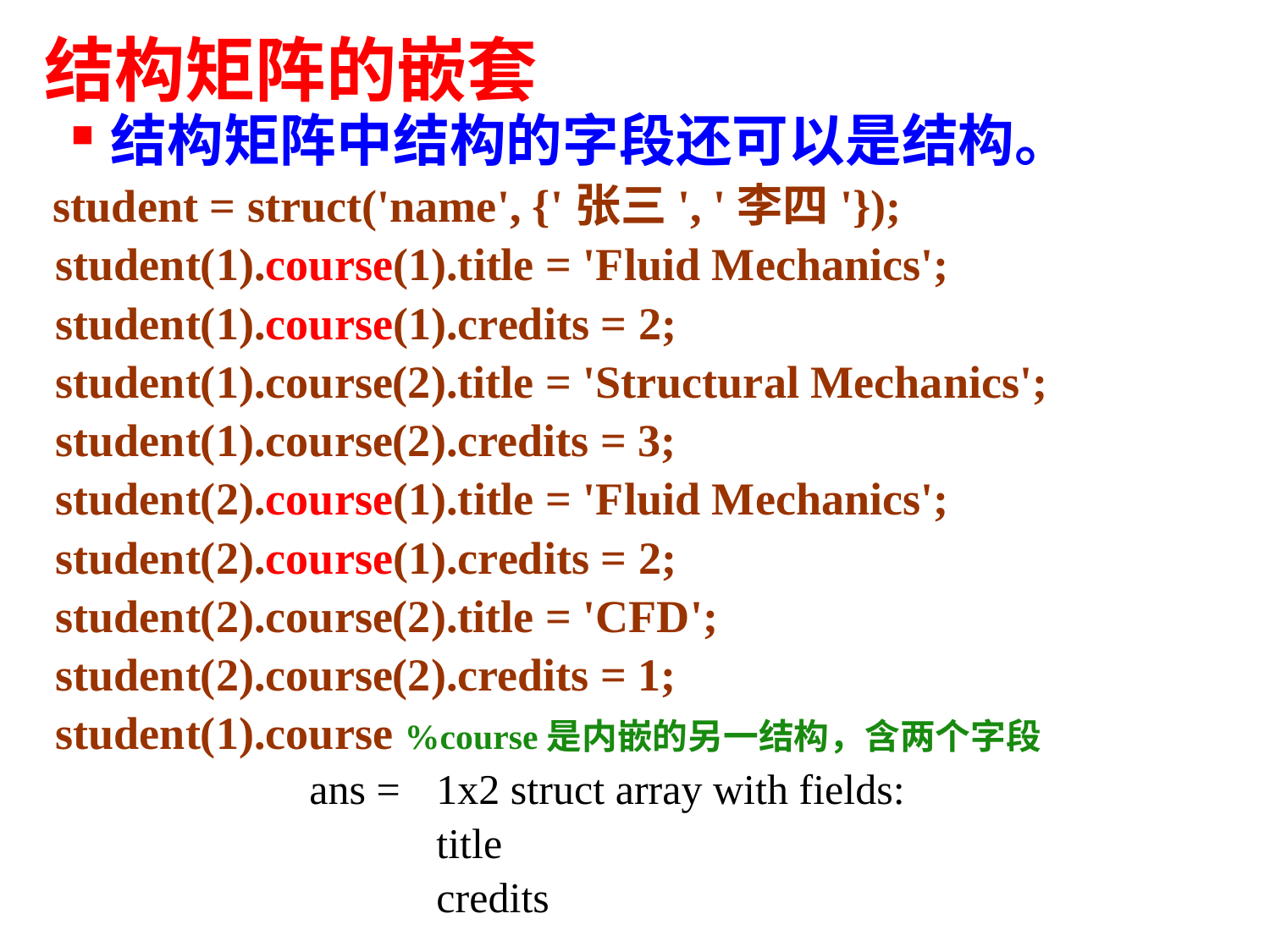

结构矩阵的嵌套
结构矩阵中结构的字段还可以是结构。
    student = struct('name', {'张三', '李四'});
	student(1).course(1).title = 'Fluid Mechanics';
	student(1).course(1).credits = 2;
	student(1).course(2).title = 'Structural Mechanics';
	student(1).course(2).credits = 3;
	student(2).course(1).title = 'Fluid Mechanics';
	student(2).course(1).credits = 2;
	student(2).course(2).title = 'CFD';
	student(2).course(2).credits = 1;
	student(1).course %course是内嵌的另一结构，含两个字段
			ans = 	1x2 struct array with fields:
	   			title
	       			credits
33